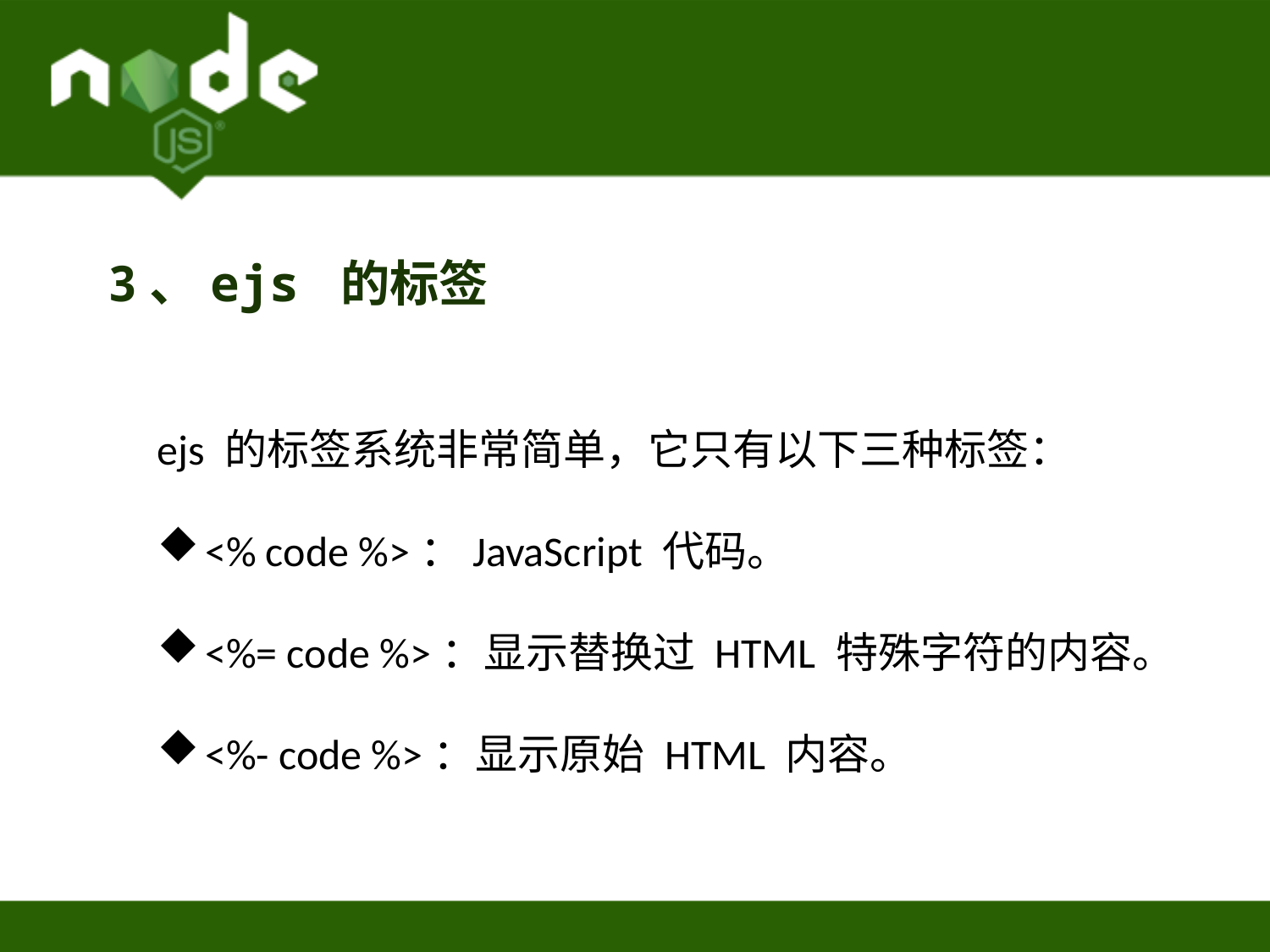

3、ejs 的标签
ejs 的标签系统非常简单，它只有以下三种标签：
<% code %>：JavaScript 代码。
<%= code %>：显示替换过 HTML 特殊字符的内容。
<%- code %>：显示原始 HTML 内容。